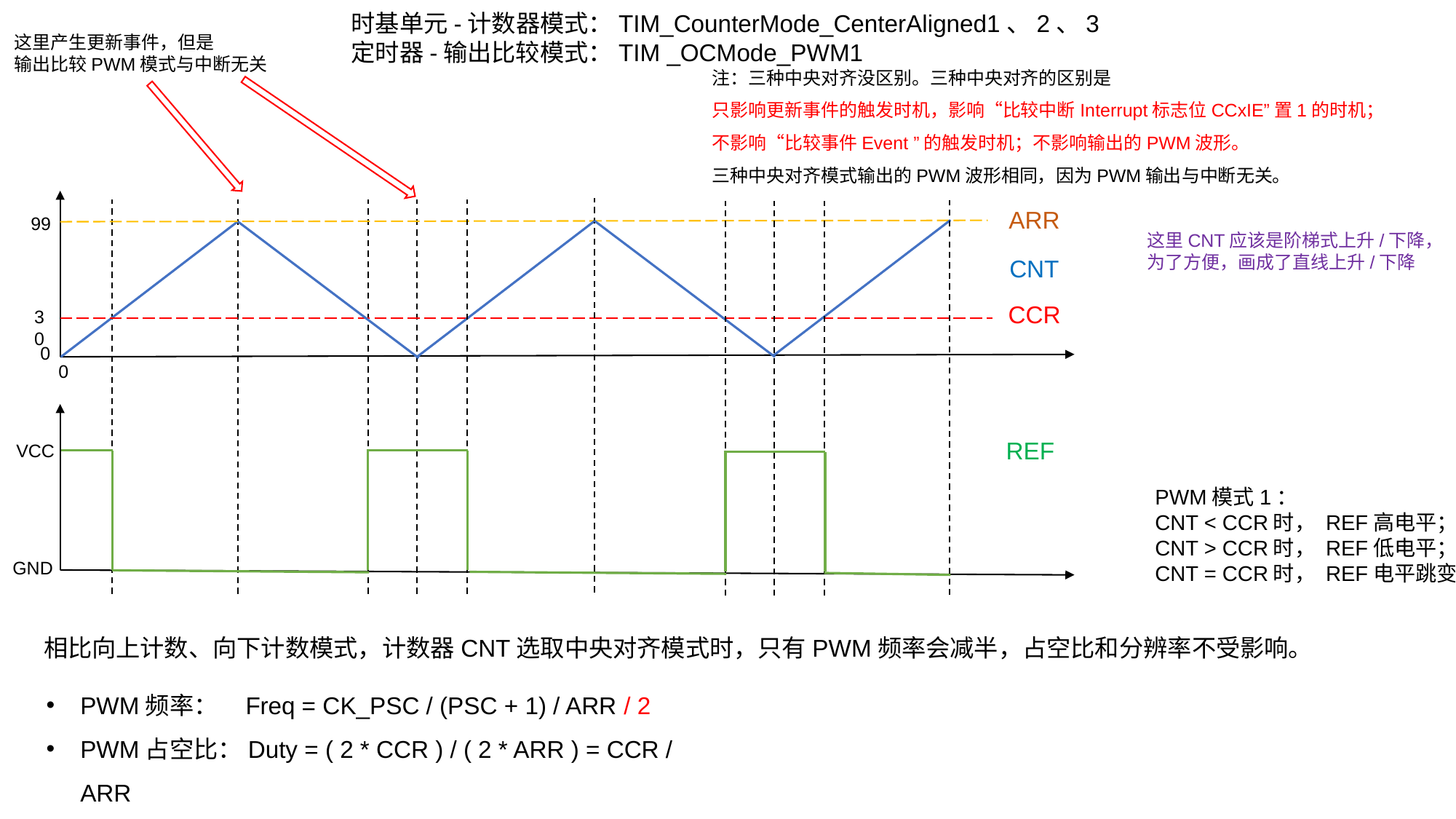

时基单元-计数器模式：TIM_CounterMode_CenterAligned1、2、3
定时器-输出比较模式：TIM _OCMode_PWM1
这里产生更新事件，但是
输出比较PWM模式与中断无关
注：三种中央对齐没区别。三种中央对齐的区别是
只影响更新事件的触发时机，影响“比较中断Interrupt标志位CCxIE”置1的时机；
不影响“比较事件Event ”的触发时机；不影响输出的PWM波形。
三种中央对齐模式输出的PWM波形相同，因为PWM输出与中断无关。

ARR
99
这里CNT应该是阶梯式上升/下降，
为了方便，画成了直线上升/下降
CNT
CCR
30
0
0
REF
VCC
PWM模式1：
CNT < CCR时， REF高电平；
CNT > CCR时， REF低电平；
CNT = CCR时， REF电平跳变。
GND
相比向上计数、向下计数模式，计数器CNT选取中央对齐模式时，只有PWM频率会减半，占空比和分辨率不受影响。
PWM频率：    Freq = CK_PSC / (PSC + 1) / ARR / 2
PWM占空比：Duty = ( 2 * CCR ) / ( 2 * ARR ) = CCR / ARR
PWM分辨率：Reso = 1 / ARR